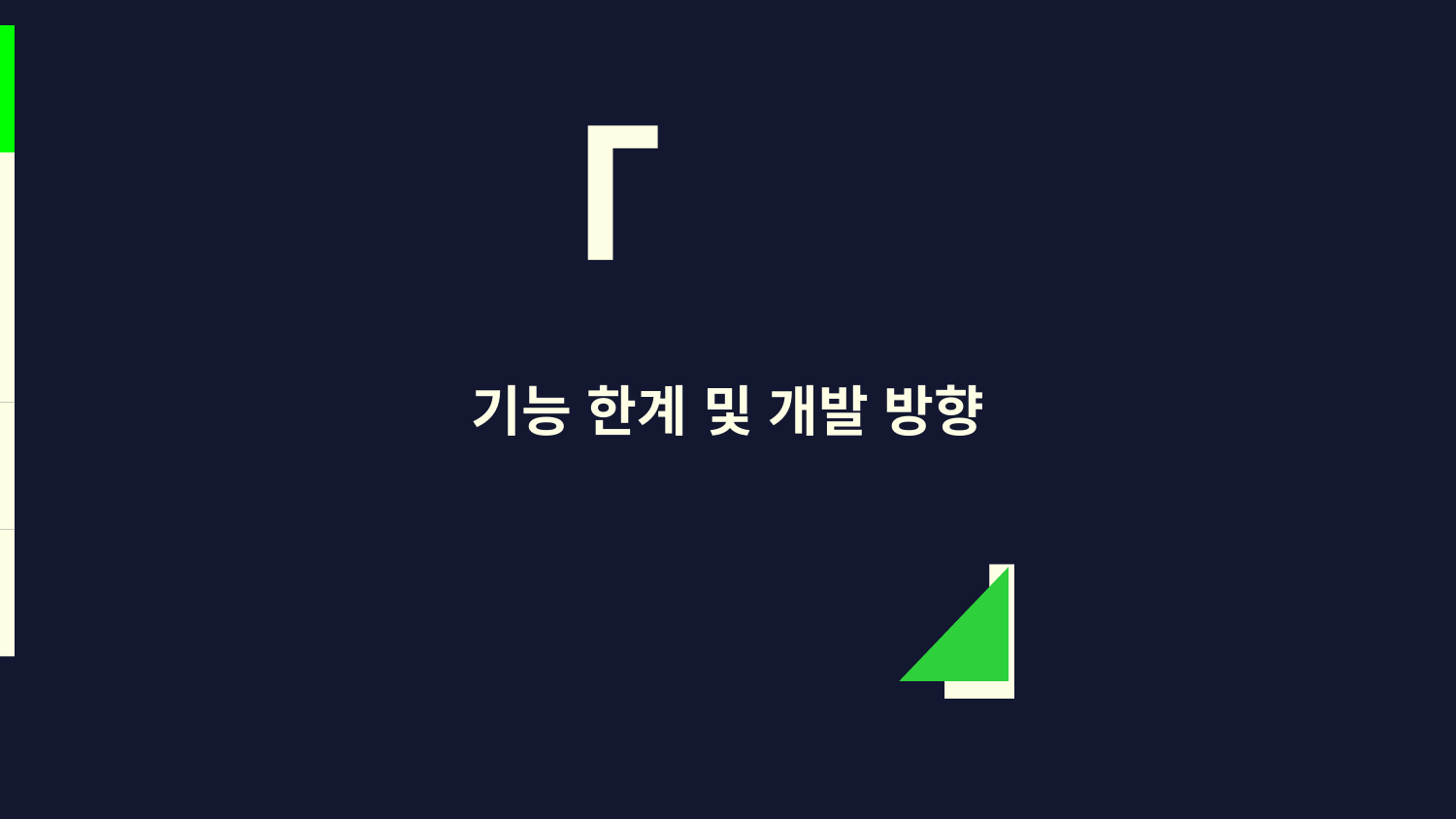

「

」
기능 한계 및 개발 방향